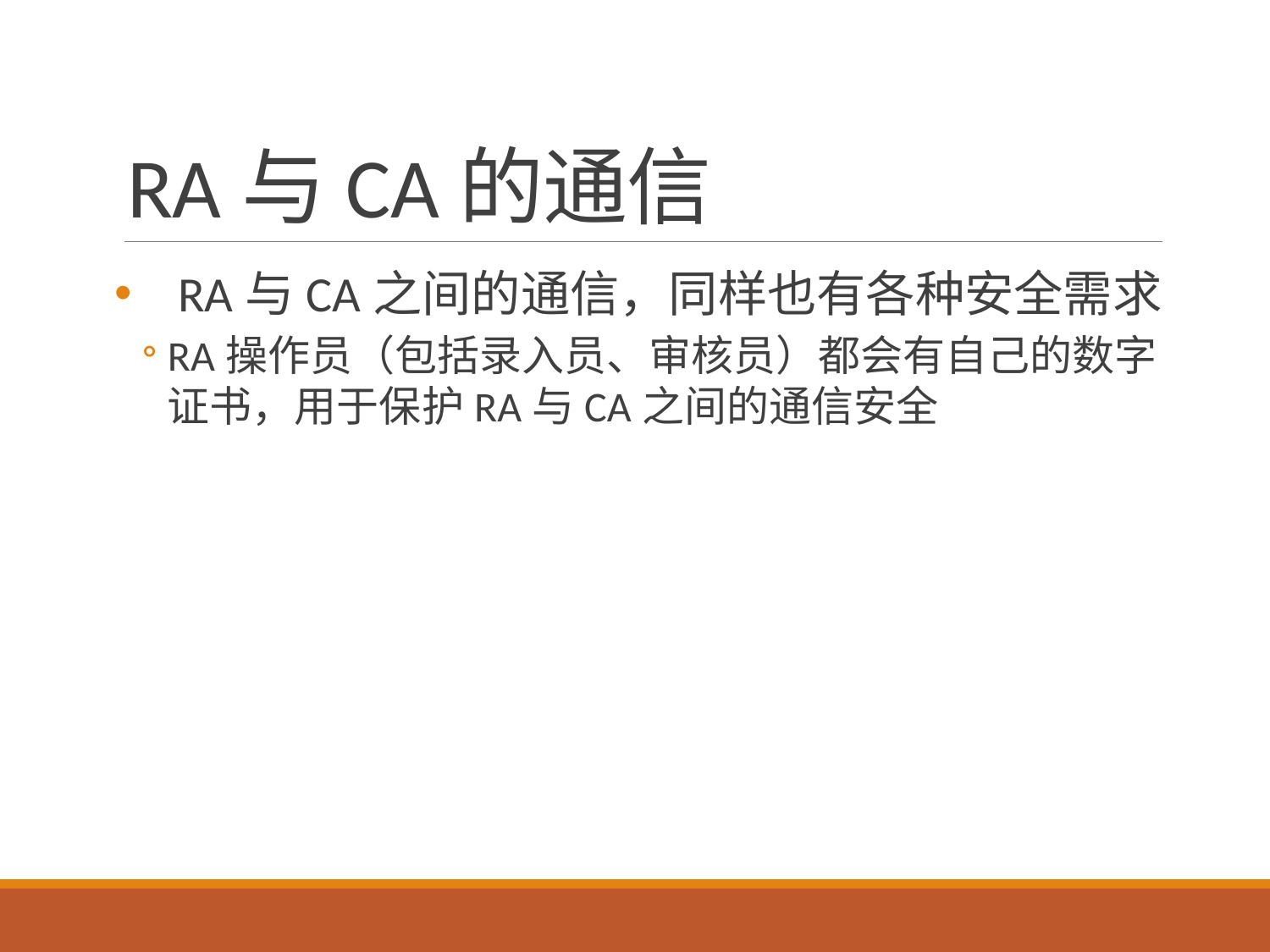

# RA与CA的通信
RA与CA之间的通信，同样也有各种安全需求
RA操作员（包括录入员、审核员）都会有自己的数字证书，用于保护RA与CA之间的通信安全
30